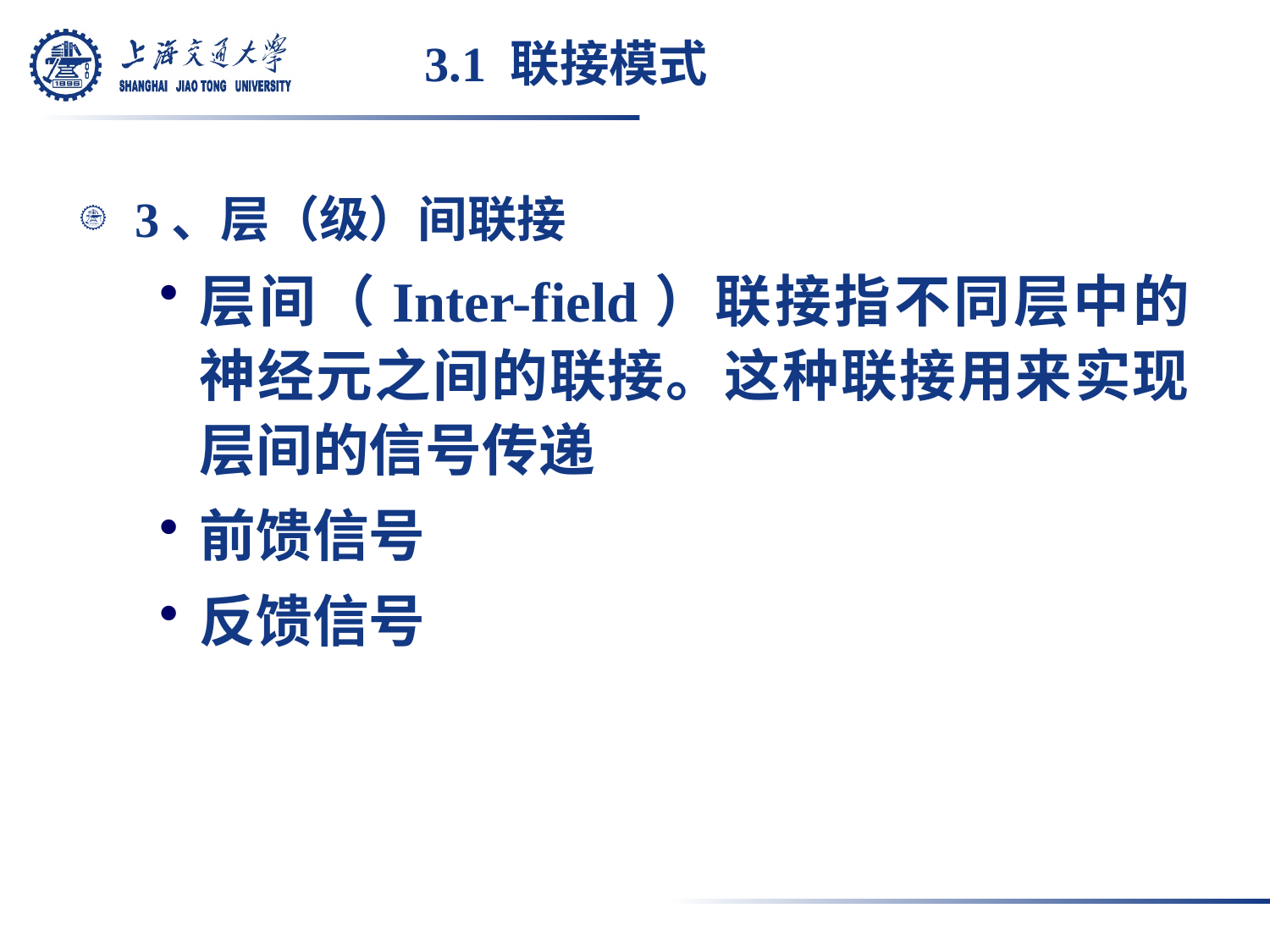

# 3.1 联接模式
3、层（级）间联接
层间（Inter-field）联接指不同层中的神经元之间的联接。这种联接用来实现层间的信号传递
前馈信号
反馈信号